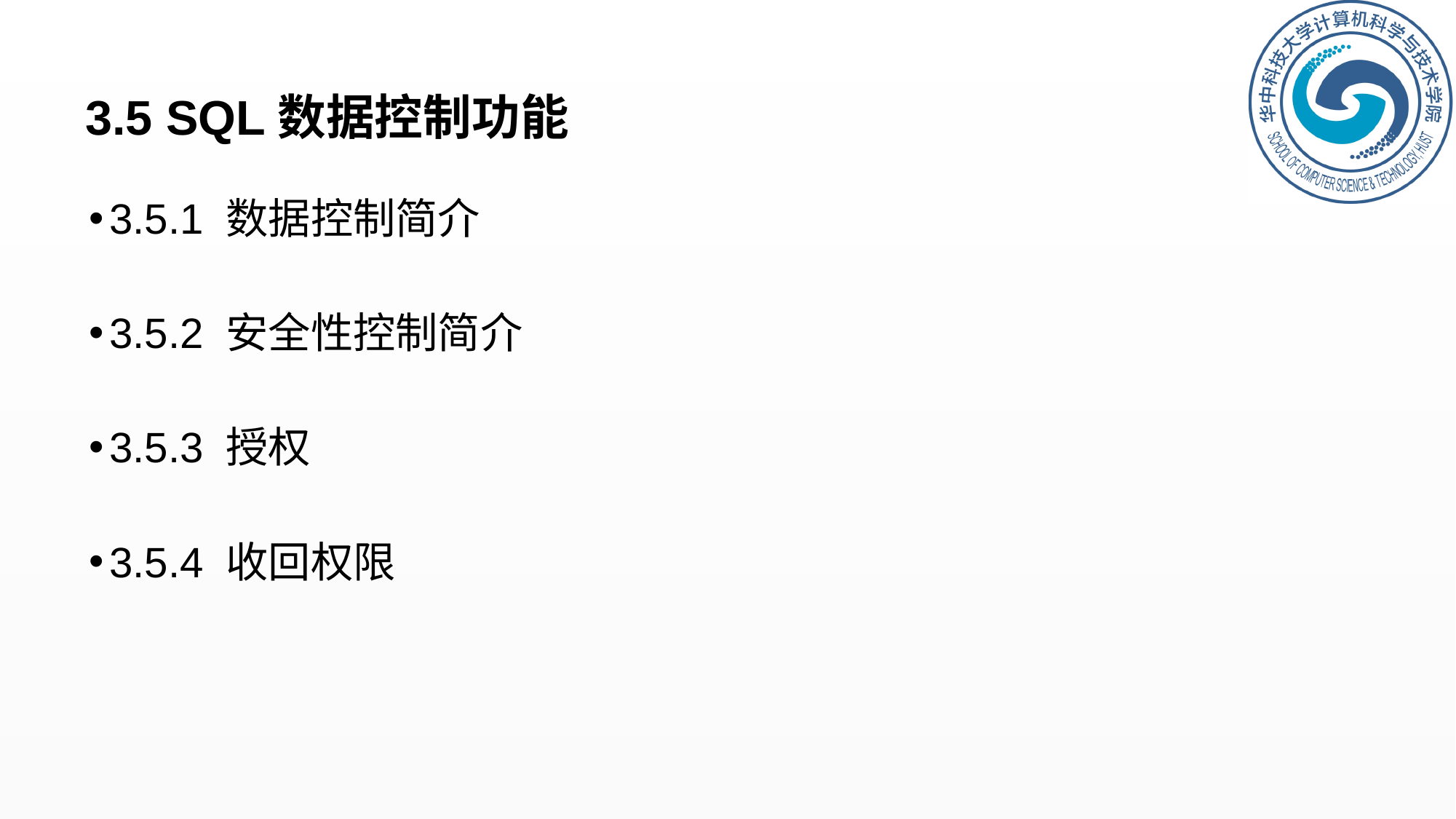

# 3.5 SQL数据控制功能
3.5.1 数据控制简介

3.5.2 安全性控制简介

3.5.3 授权

3.5.4 收回权限